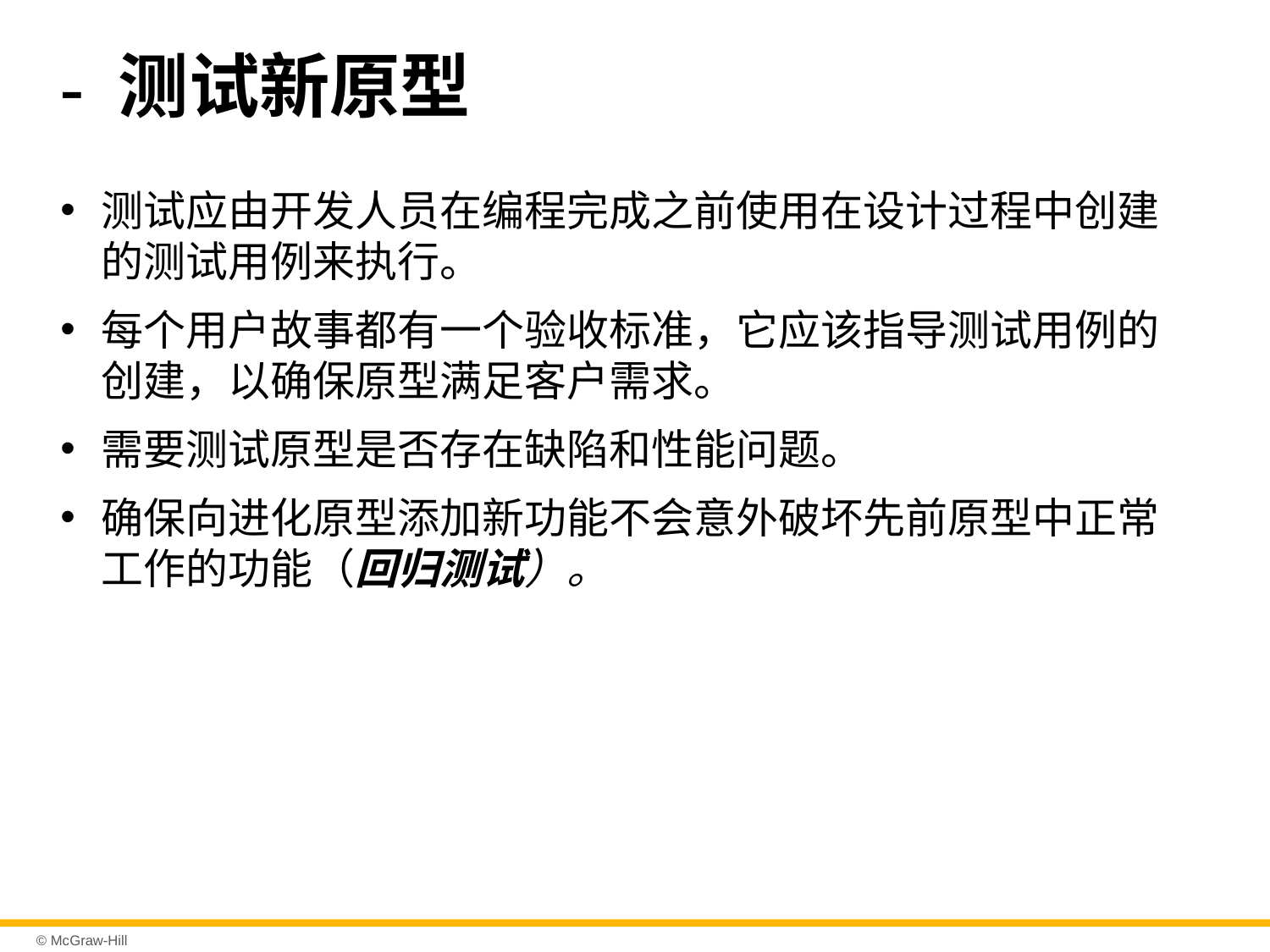

# - 测试新原型
测试应由开发人员在编程完成之前使用在设计过程中创建的测试用例来执行。
每个用户故事都有一个验收标准，它应该指导测试用例的创建，以确保原型满足客户需求。
需要测试原型是否存在缺陷和性能问题。
确保向进化原型添加新功能不会意外破坏先前原型中正常工作的功能（回归测试）。
22